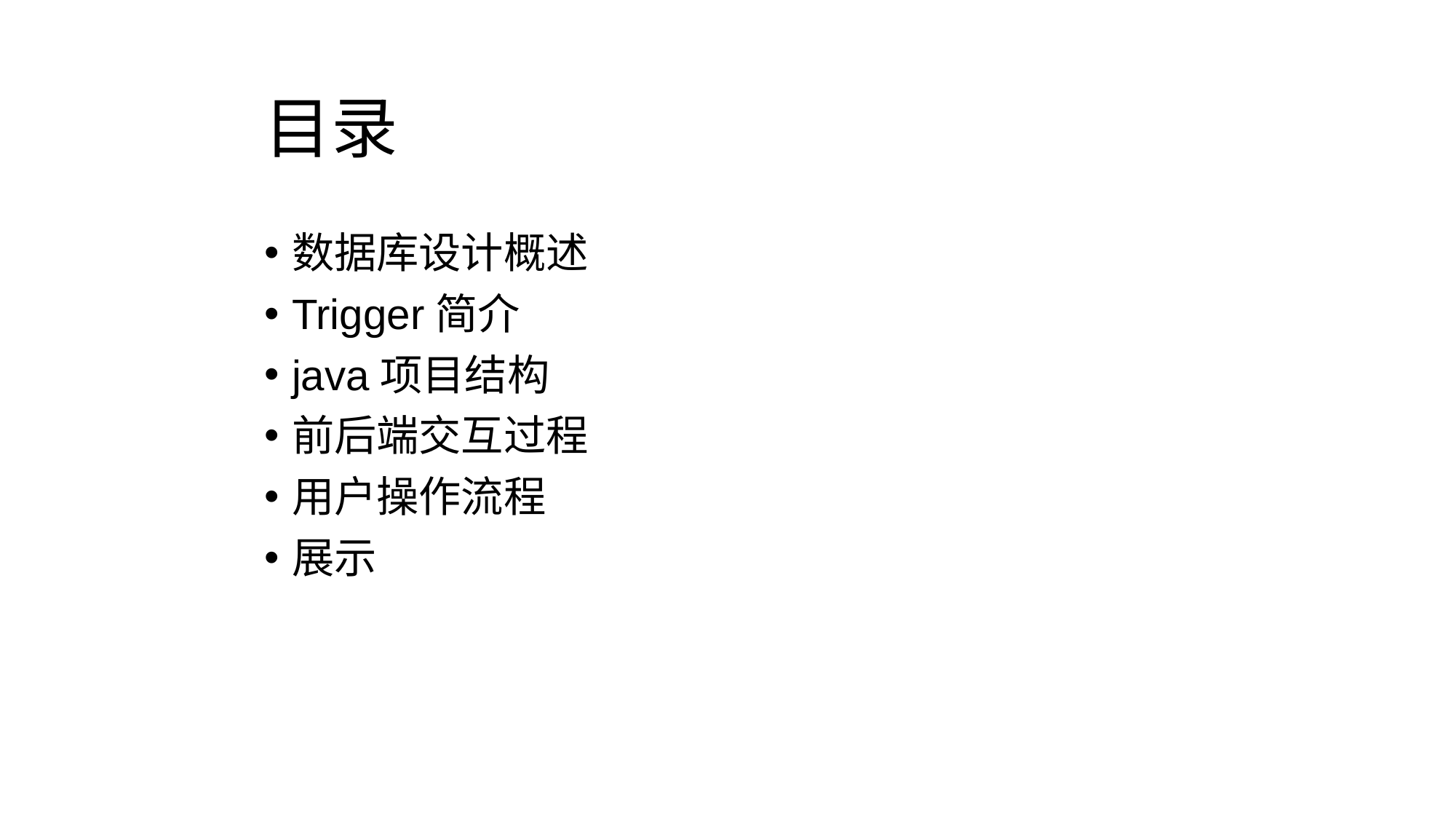

# 目录
数据库设计概述
Trigger简介
java项目结构
前后端交互过程
用户操作流程
展示